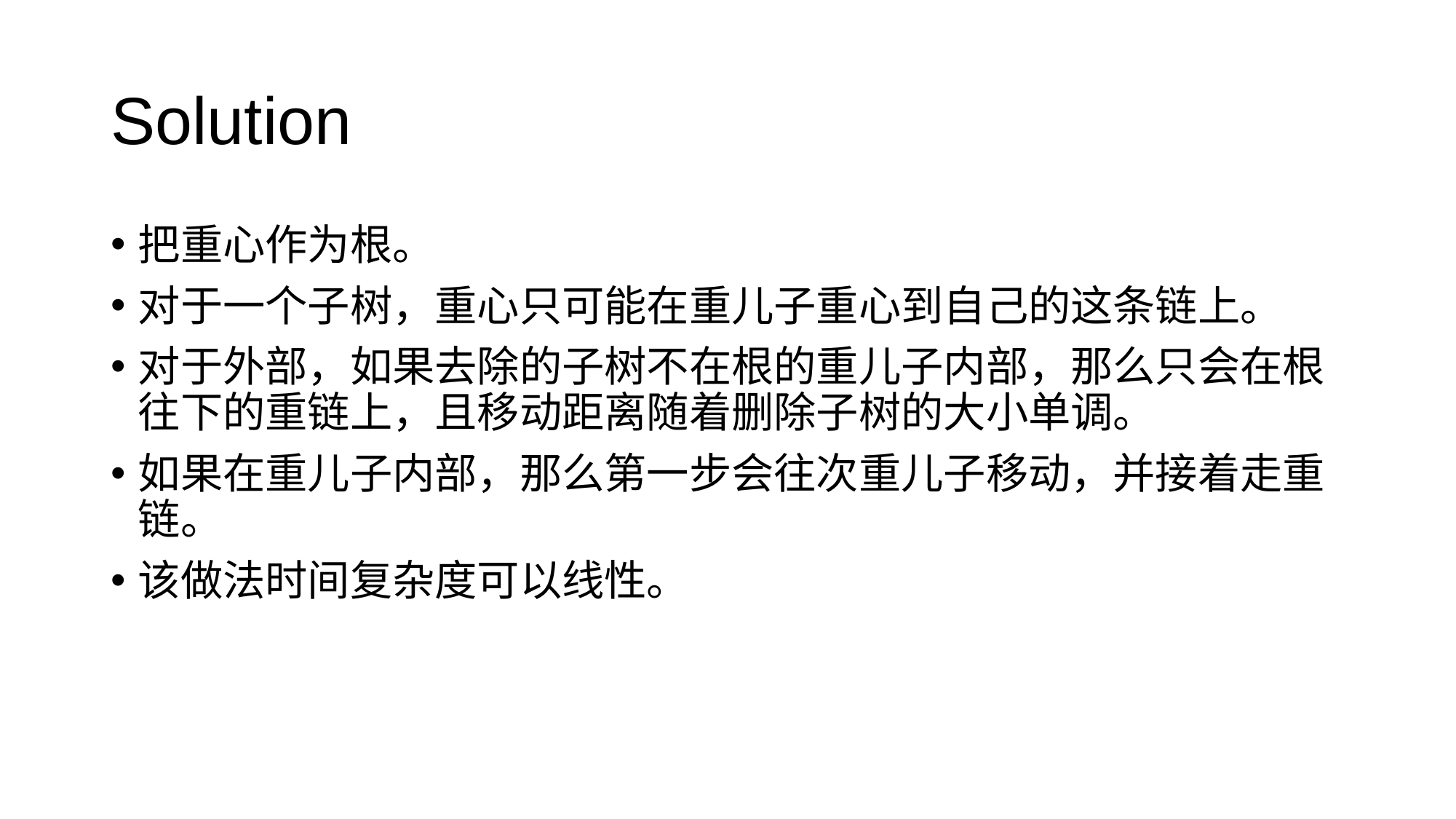

# Solution
把重心作为根。
对于一个子树，重心只可能在重儿子重心到自己的这条链上。
对于外部，如果去除的子树不在根的重儿子内部，那么只会在根往下的重链上，且移动距离随着删除子树的大小单调。
如果在重儿子内部，那么第一步会往次重儿子移动，并接着走重链。
该做法时间复杂度可以线性。